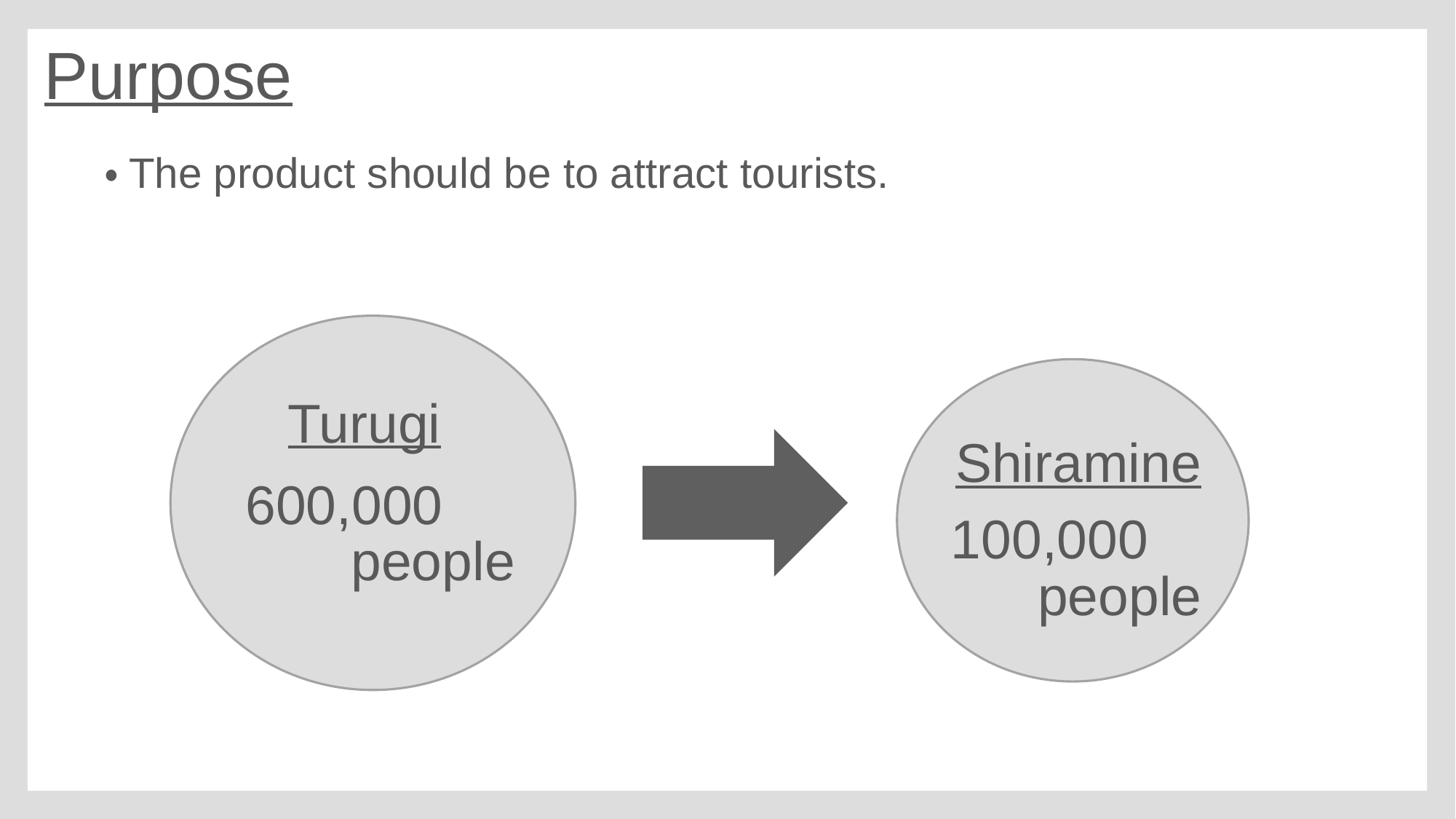

# Purpose
・The product should be to attract tourists.

Turugi
Shiramine

600,000
100,000
people
people